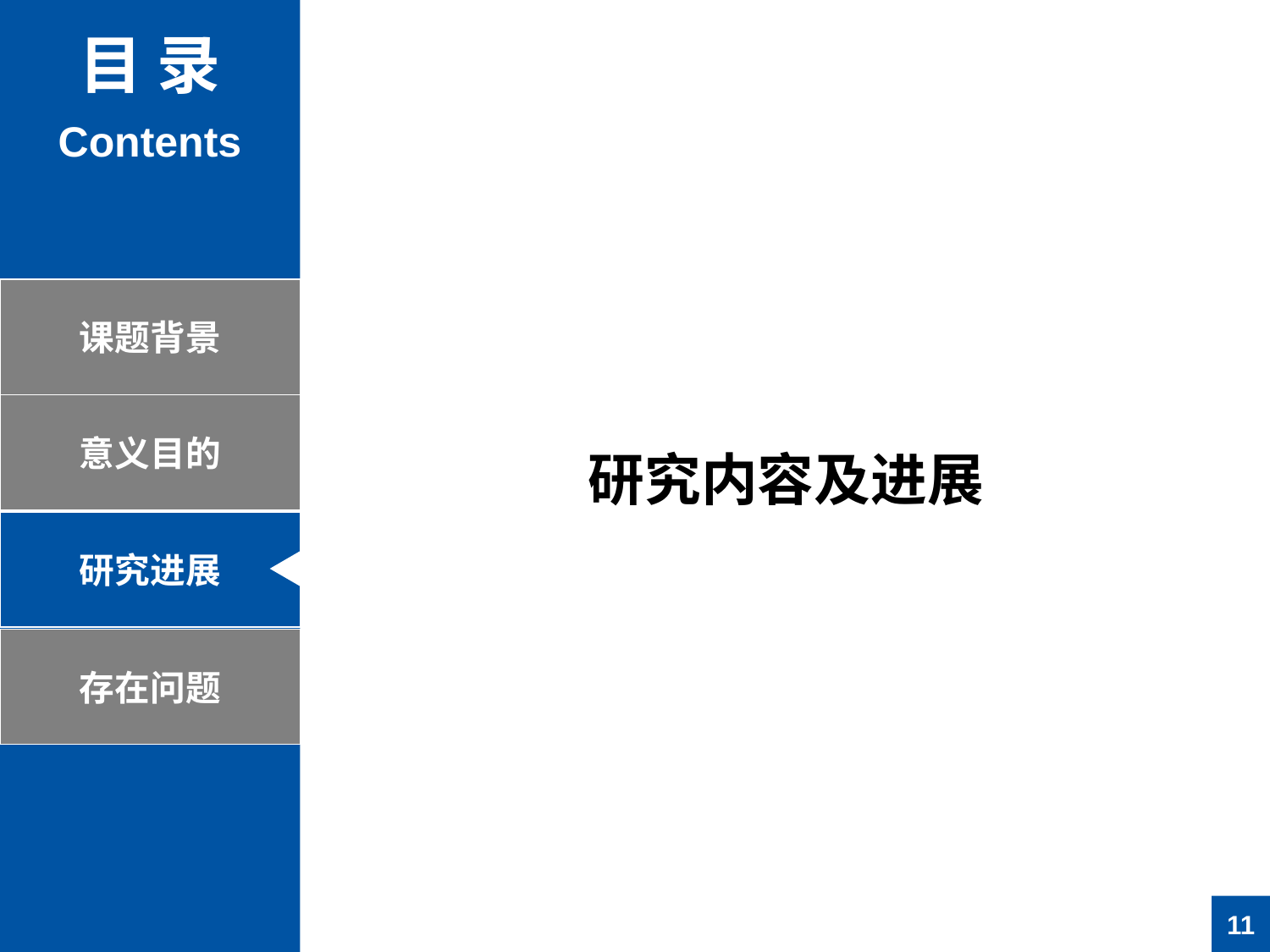

目 录
Contents
课题背景
意义目的
研究内容及进展
研究进展

存在问题
11